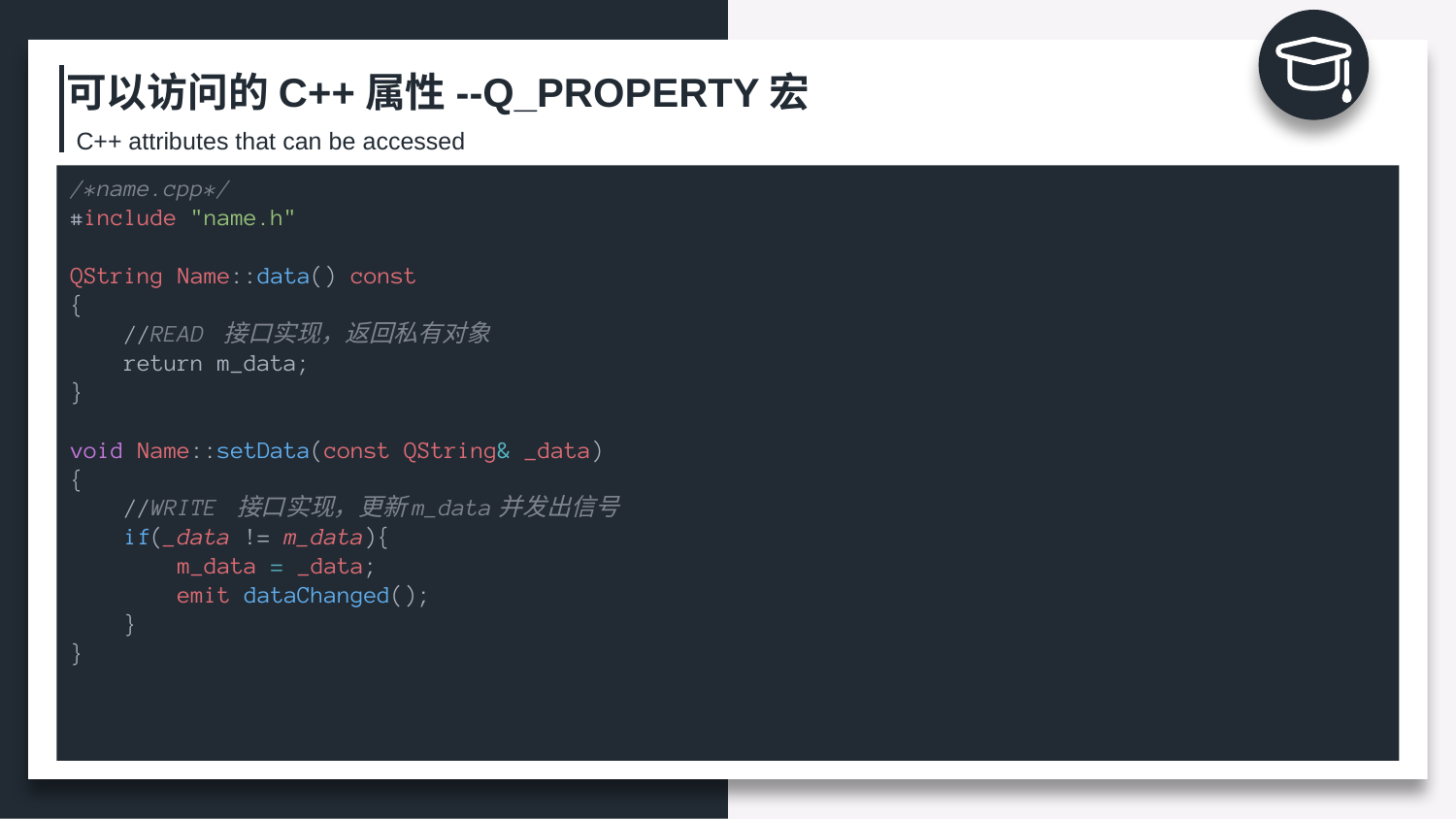

可以访问的C++属性--Q_PROPERTY宏
C++ attributes that can be accessed
/*name.cpp*/
#include "name.h"
QString Name::data() const
{
    //READ 接口实现，返回私有对象
    return m_data;
}
void Name::setData(const QString& _data)
{
    //WRITE 接口实现，更新m_data并发出信号
    if(_data != m_data){
        m_data = _data;
        emit dataChanged();
    }
}